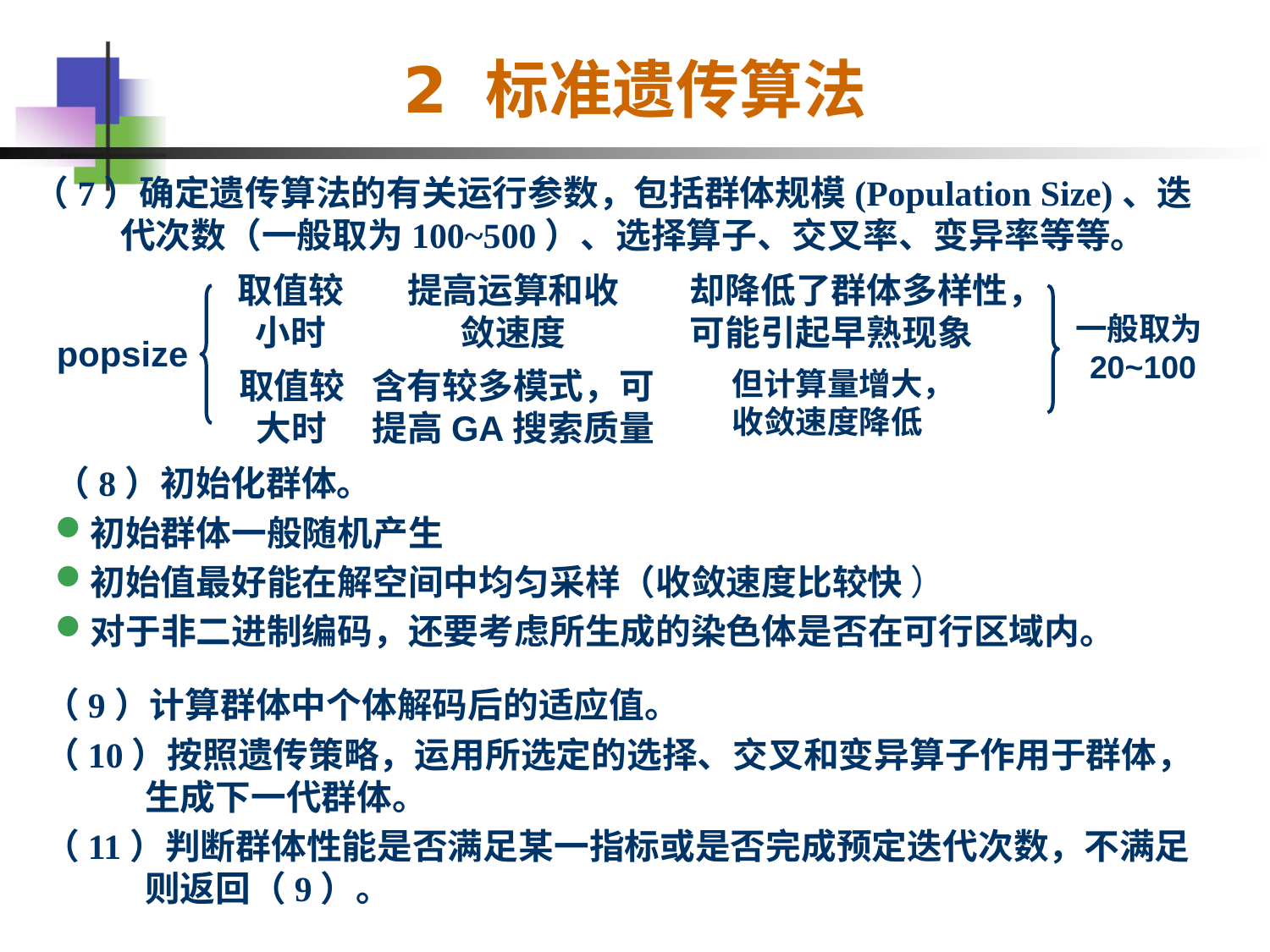

# 2 标准遗传算法
（7）确定遗传算法的有关运行参数，包括群体规模(Population Size)、迭代次数（一般取为100~500）、选择算子、交叉率、变异率等等。
取值较小时
提高运算和收敛速度
却降低了群体多样性，可能引起早熟现象

一般取为20~100
popsize
取值较大时
含有较多模式，可提高GA搜索质量
但计算量增大，收敛速度降低
（8）初始化群体。
初始群体一般随机产生
初始值最好能在解空间中均匀采样（收敛速度比较快 ）
对于非二进制编码，还要考虑所生成的染色体是否在可行区域内。
（9）计算群体中个体解码后的适应值。
（10）按照遗传策略，运用所选定的选择、交叉和变异算子作用于群体，生成下一代群体。
（11）判断群体性能是否满足某一指标或是否完成预定迭代次数，不满足则返回（9）。